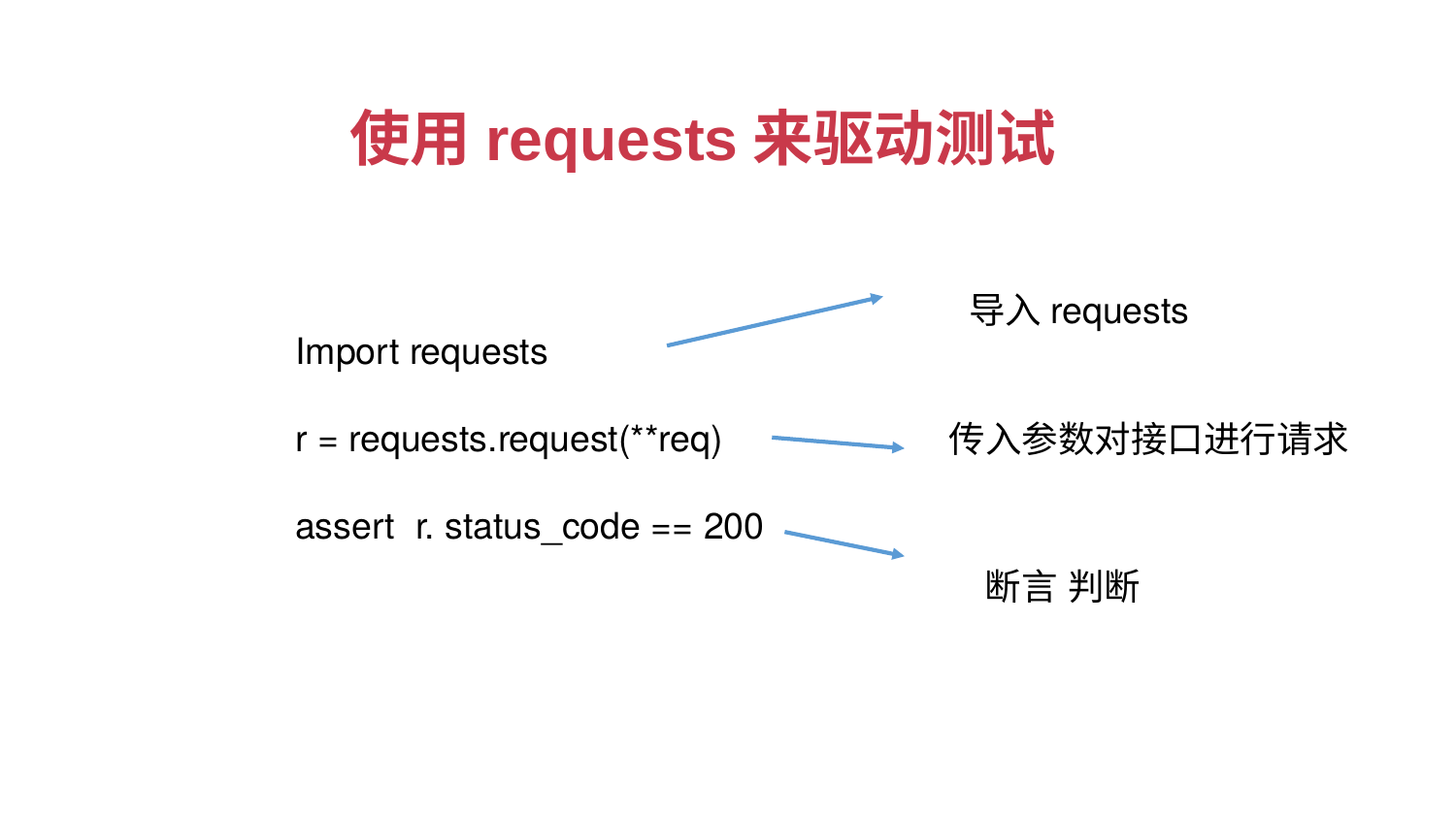

使用requests来驱动测试
导入requests
Import requests

r = requests.request(**req)

assert  r. status_code == 200
传入参数对接口进行请求
断言 判断